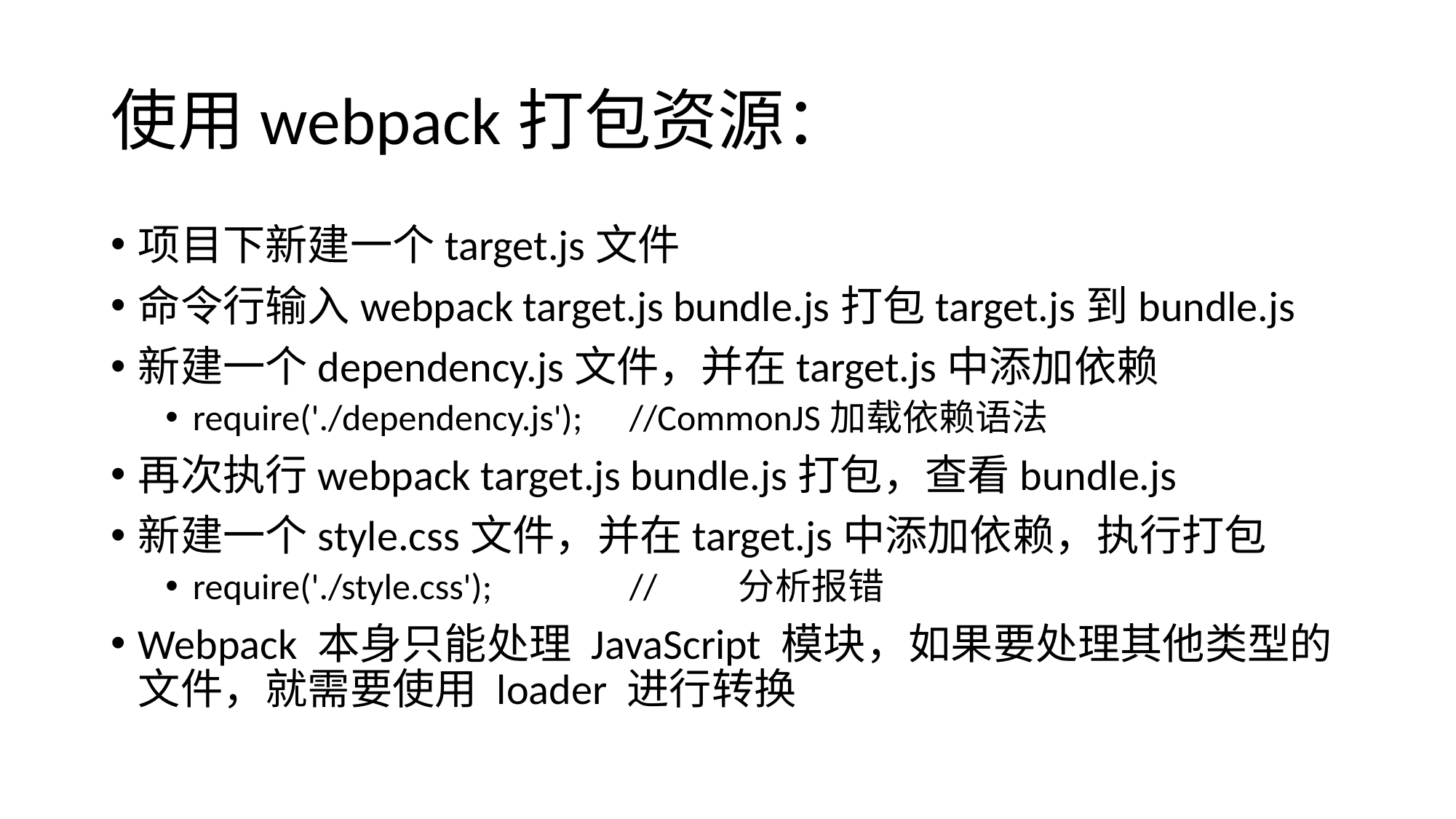

# 使用webpack打包资源：
项目下新建一个target.js文件
命令行输入webpack target.js bundle.js打包target.js到bundle.js
新建一个dependency.js文件，并在target.js中添加依赖
require('./dependency.js');	//CommonJS加载依赖语法
再次执行webpack target.js bundle.js打包，查看bundle.js
新建一个style.css文件，并在target.js中添加依赖，执行打包
require('./style.css');		//	分析报错
Webpack 本身只能处理 JavaScript 模块，如果要处理其他类型的文件，就需要使用 loader 进行转换